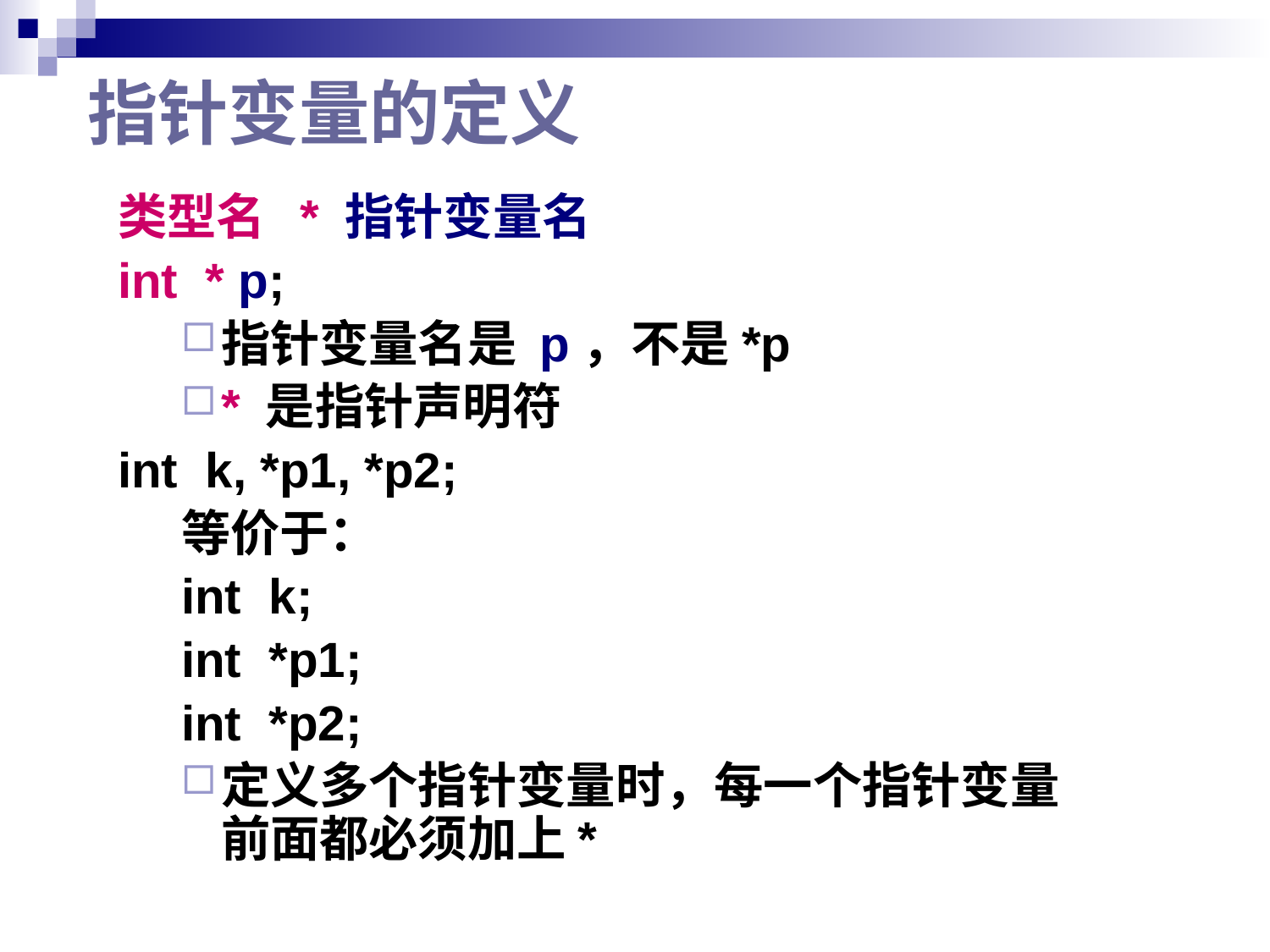

# 指针变量的定义
类型名  * 指针变量名
int  * p;
指针变量名是 p，不是*p
* 是指针声明符
int  k, *p1, *p2;
等价于：
int  k;
int  *p1;
int  *p2;
定义多个指针变量时，每一个指针变量前面都必须加上*